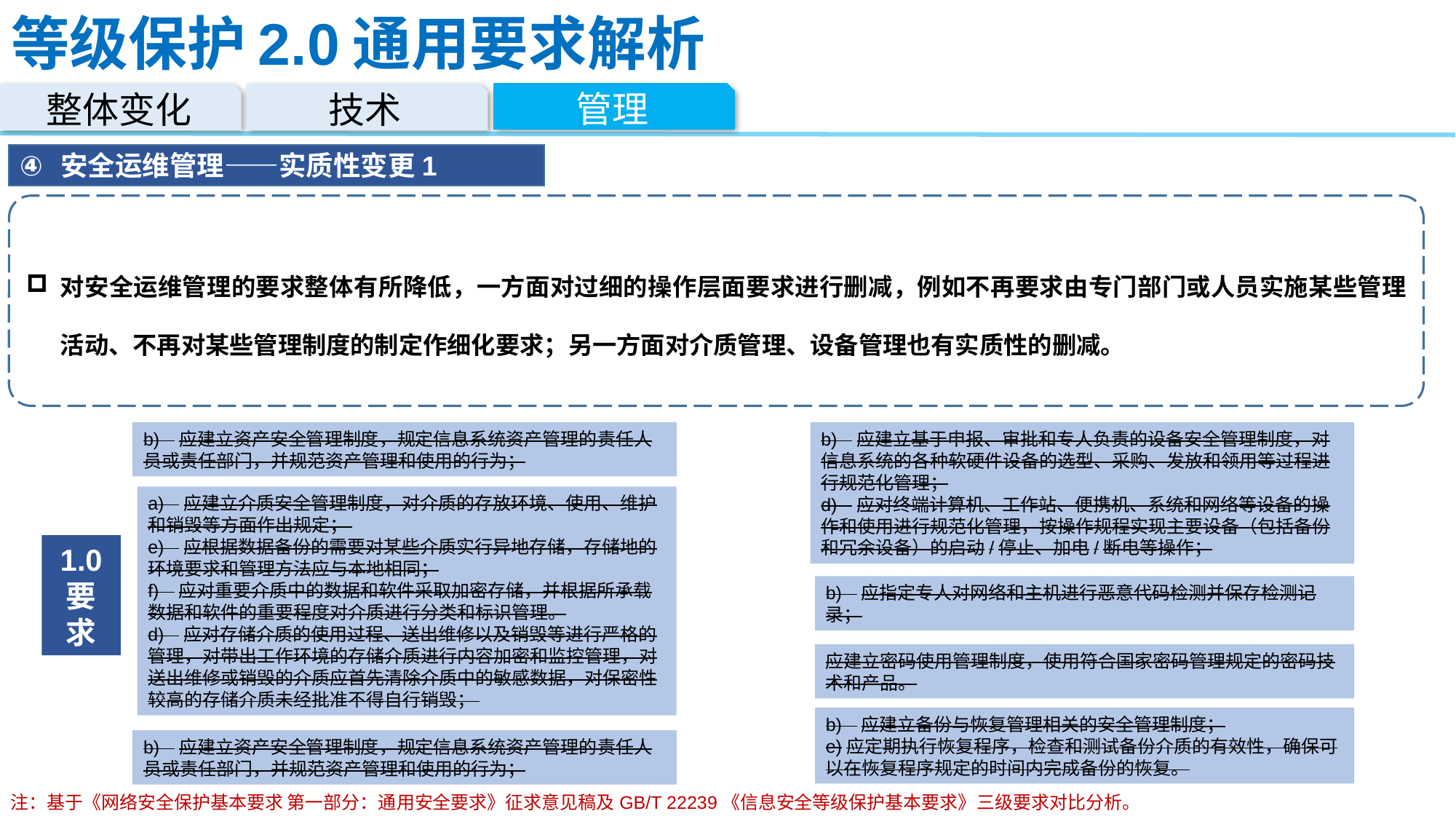

# 等级保护2.0通用要求解析
管理
整体变化
技术
安全运维管理——实质性变更1
对安全运维管理的要求整体有所降低，一方面对过细的操作层面要求进行删减，例如不再要求由专门部门或人员实施某些管理活动、不再对某些管理制度的制定作细化要求；另一方面对介质管理、设备管理也有实质性的删减。
b)   应建立资产安全管理制度，规定信息系统资产管理的责任人员或责任部门，并规范资产管理和使用的行为；
b)   应建立基于申报、审批和专人负责的设备安全管理制度，对信息系统的各种软硬件设备的选型、采购、发放和领用等过程进行规范化管理；
d)   应对终端计算机、工作站、便携机、系统和网络等设备的操作和使用进行规范化管理，按操作规程实现主要设备（包括备份和冗余设备）的启动/停止、加电/断电等操作；
a)   应建立介质安全管理制度，对介质的存放环境、使用、维护和销毁等方面作出规定；
e)   应根据数据备份的需要对某些介质实行异地存储，存储地的环境要求和管理方法应与本地相同；
f)   应对重要介质中的数据和软件采取加密存储，并根据所承载数据和软件的重要程度对介质进行分类和标识管理。
d)   应对存储介质的使用过程、送出维修以及销毁等进行严格的管理，对带出工作环境的存储介质进行内容加密和监控管理，对送出维修或销毁的介质应首先清除介质中的敏感数据，对保密性较高的存储介质未经批准不得自行销毁；
1.0
要求
b)   应指定专人对网络和主机进行恶意代码检测并保存检测记录；
应建立密码使用管理制度，使用符合国家密码管理规定的密码技术和产品。
b)   应建立备份与恢复管理相关的安全管理制度；
e)应定期执行恢复程序，检查和测试备份介质的有效性，确保可以在恢复程序规定的时间内完成备份的恢复。
b)   应建立资产安全管理制度，规定信息系统资产管理的责任人员或责任部门，并规范资产管理和使用的行为；
注：基于《网络安全保护基本要求 第一部分：通用安全要求》征求意见稿及GB/T 22239《信息安全等级保护基本要求》三级要求对比分析。